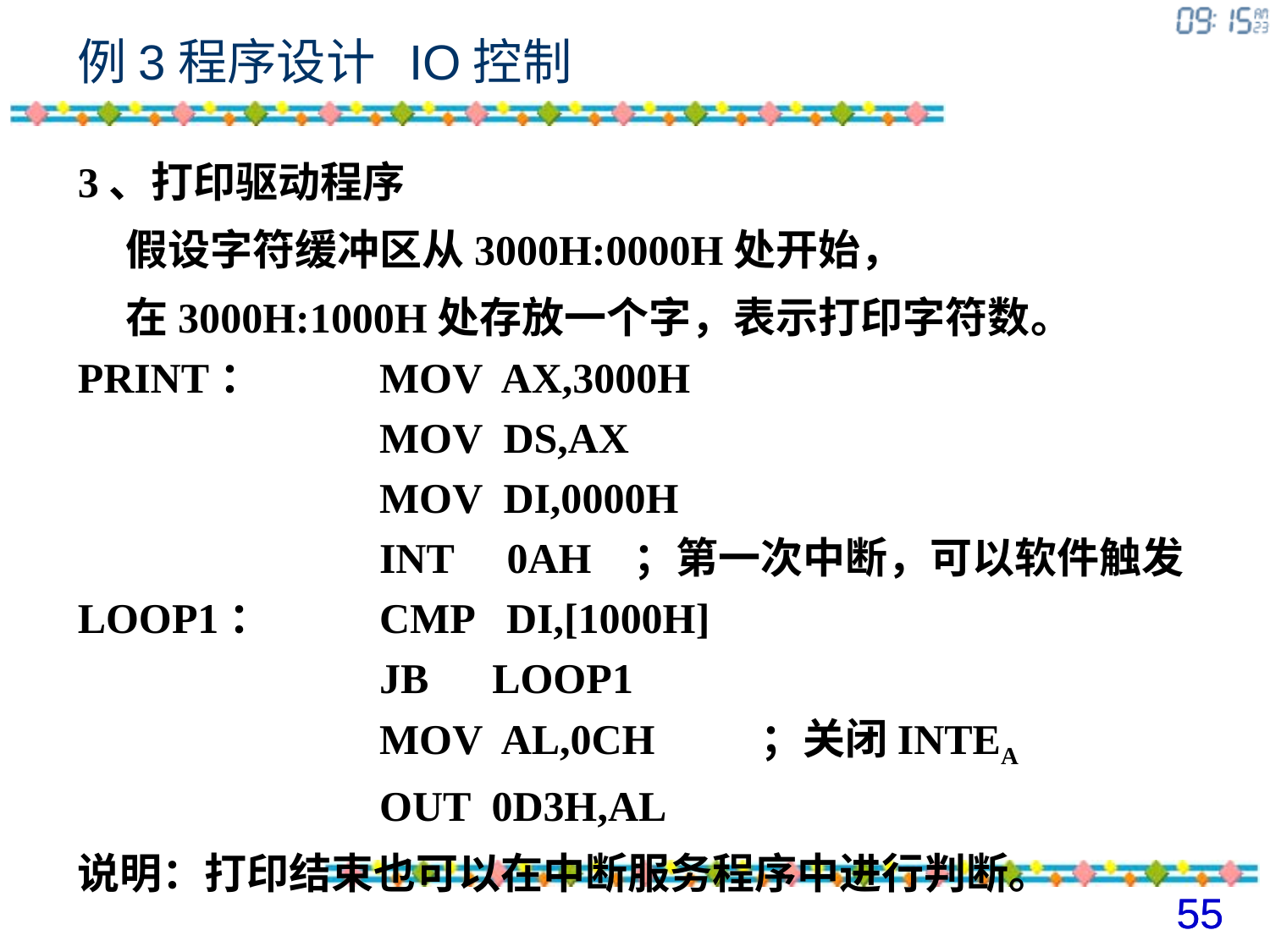

# 例3程序设计  IO控制
3、打印驱动程序
	假设字符缓冲区从3000H:0000H处开始，
	在3000H:1000H处存放一个字，表示打印字符数。
PRINT：	MOV  AX,3000H
			MOV  DS,AX
			MOV  DI,0000H
			INT     0AH	；第一次中断，可以软件触发
LOOP1：	CMP	DI,[1000H]
			JB      LOOP1
			MOV  AL,0CH	；关闭INTEA
			OUT  0D3H,AL
说明：打印结束也可以在中断服务程序中进行判断。